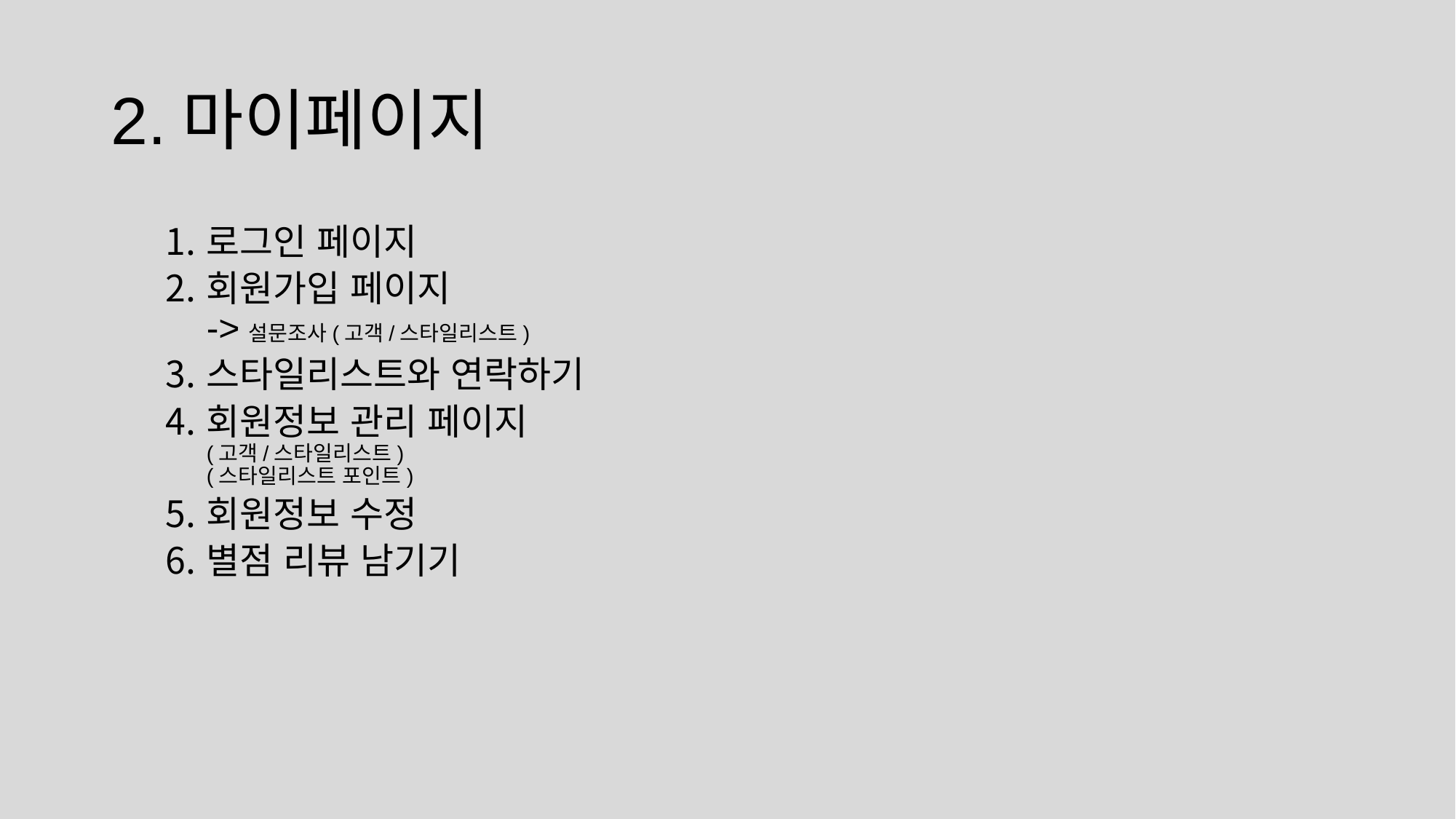

# 2.마이페이지
로그인 페이지
회원가입 페이지
->설문조사(고객/스타일리스트)
스타일리스트와 연락하기
회원정보 관리 페이지
(고객/스타일리스트)
(스타일리스트 포인트)
회원정보 수정
별점 리뷰 남기기